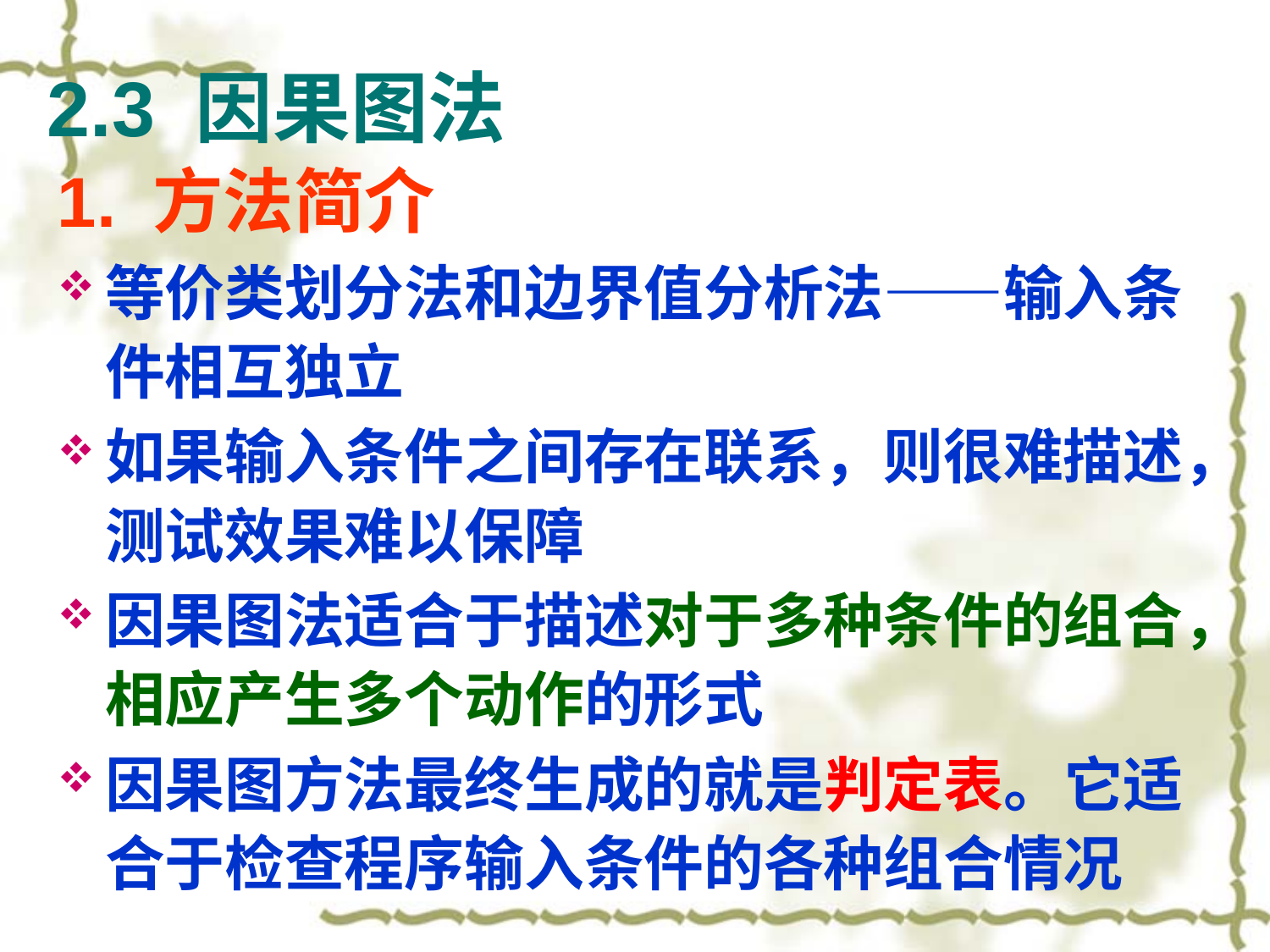

# 2.3 因果图法
1. 方法简介
等价类划分法和边界值分析法——输入条件相互独立
如果输入条件之间存在联系，则很难描述，测试效果难以保障
因果图法适合于描述对于多种条件的组合，相应产生多个动作的形式
因果图方法最终生成的就是判定表。它适合于检查程序输入条件的各种组合情况